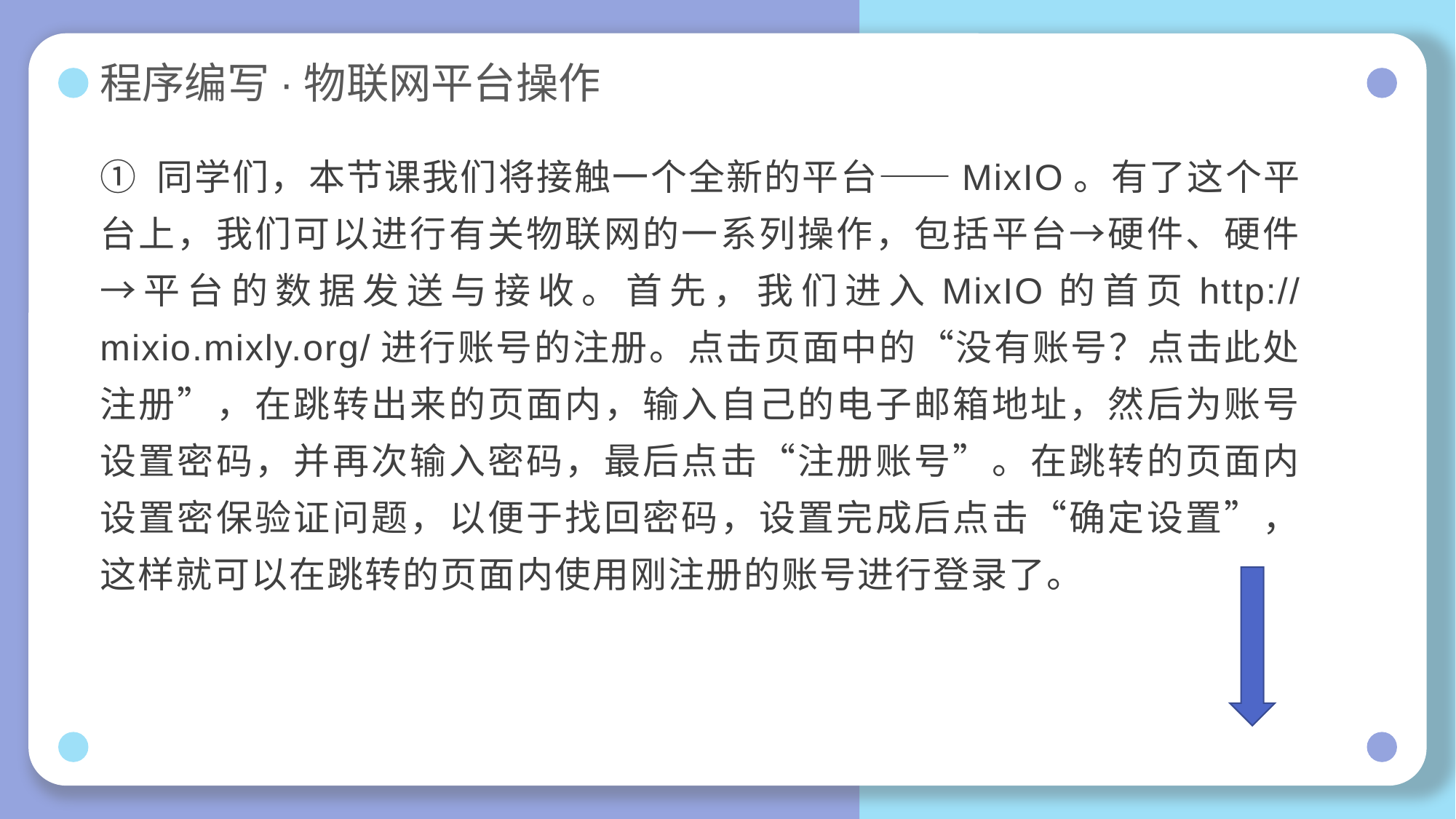

# 程序编写·物联网平台操作
① 同学们，本节课我们将接触一个全新的平台——MixIO。有了这个平台上，我们可以进行有关物联网的一系列操作，包括平台→硬件、硬件→平台的数据发送与接收。首先，我们进入MixIO的首页http://mixio.mixly.org/进行账号的注册。点击页面中的“没有账号？点击此处注册”，在跳转出来的页面内，输入自己的电子邮箱地址，然后为账号设置密码，并再次输入密码，最后点击“注册账号”。在跳转的页面内设置密保验证问题，以便于找回密码，设置完成后点击“确定设置”，这样就可以在跳转的页面内使用刚注册的账号进行登录了。